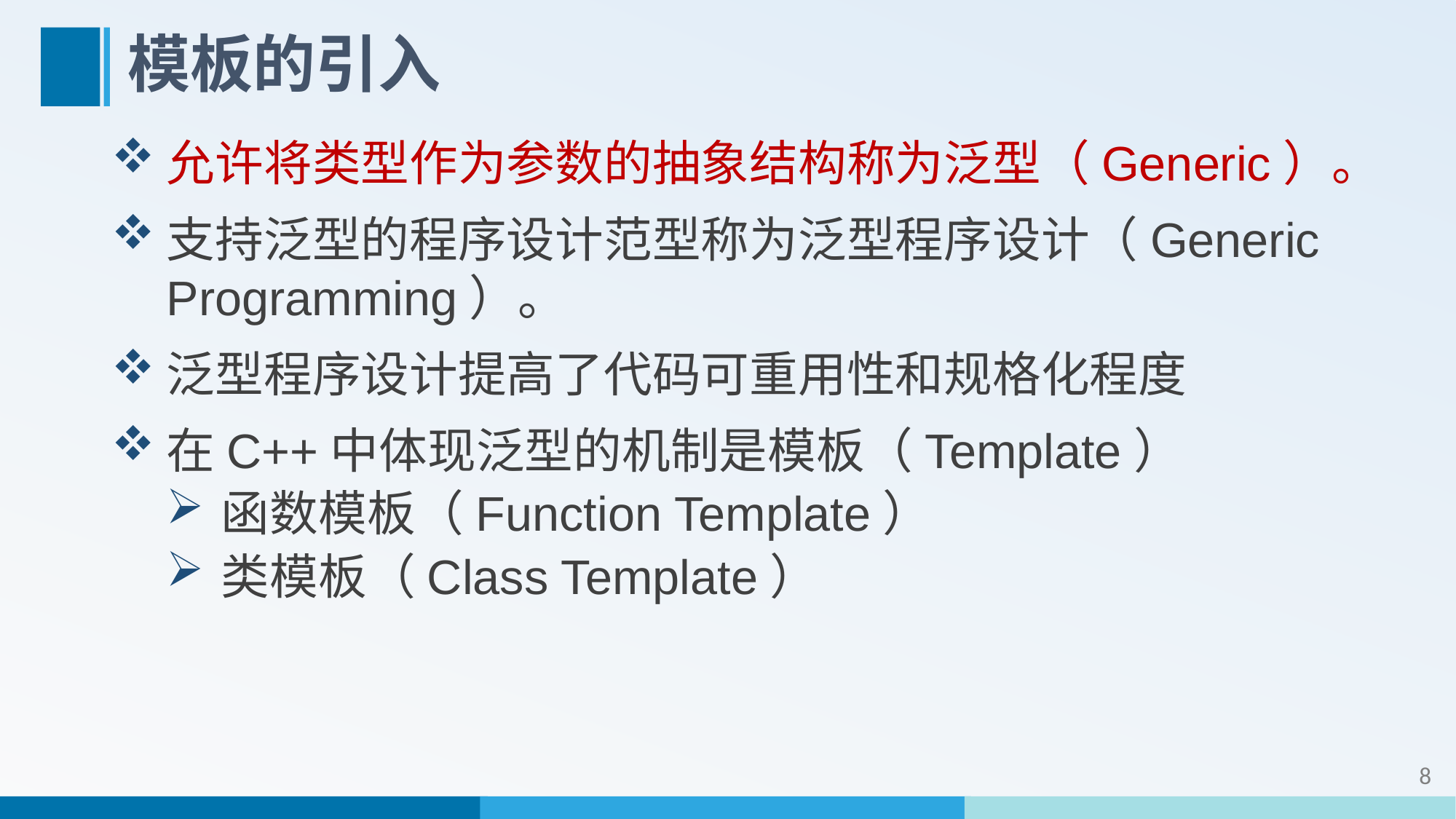

# 模板的引入
允许将类型作为参数的抽象结构称为泛型（Generic）。
支持泛型的程序设计范型称为泛型程序设计（Generic Programming）。
泛型程序设计提高了代码可重用性和规格化程度
在C++中体现泛型的机制是模板（Template）
函数模板（Function Template）
类模板（Class Template）